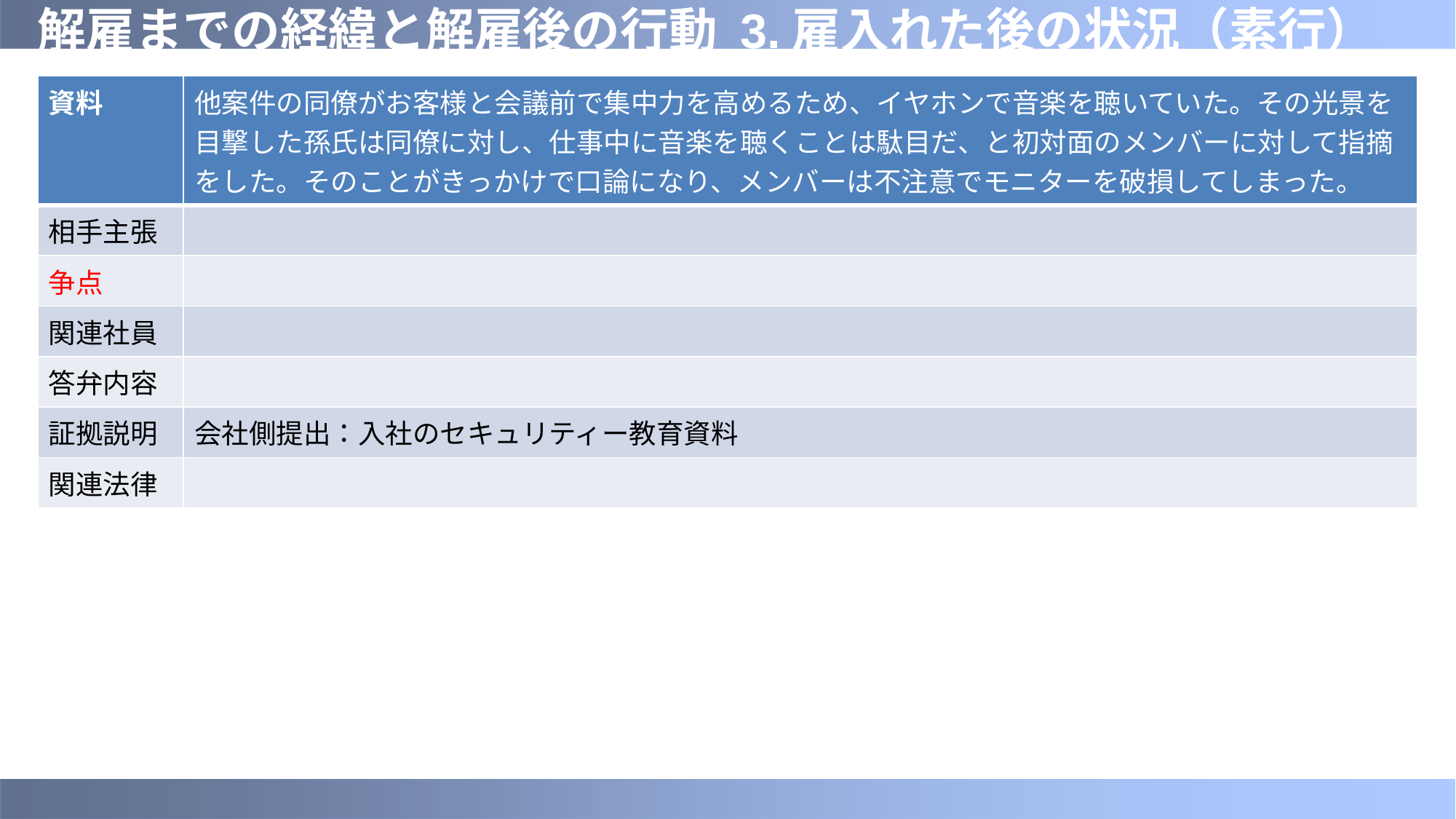

# 解雇までの経緯と解雇後の行動 3.雇入れた後の状況（素行）
| 資料 | 他案件の同僚がお客様と会議前で集中力を高めるため、イヤホンで音楽を聴いていた。その光景を目撃した孫氏は同僚に対し、仕事中に音楽を聴くことは駄目だ、と初対面のメンバーに対して指摘をした。そのことがきっかけで口論になり、メンバーは不注意でモニターを破損してしまった。 |
| --- | --- |
| 相手主張 |  |
| 争点 |  |
| 関連社員 |  |
| 答弁内容 |  |
| 証拠説明 | 会社側提出：入社のセキュリティー教育資料 |
| 関連法律 |  |